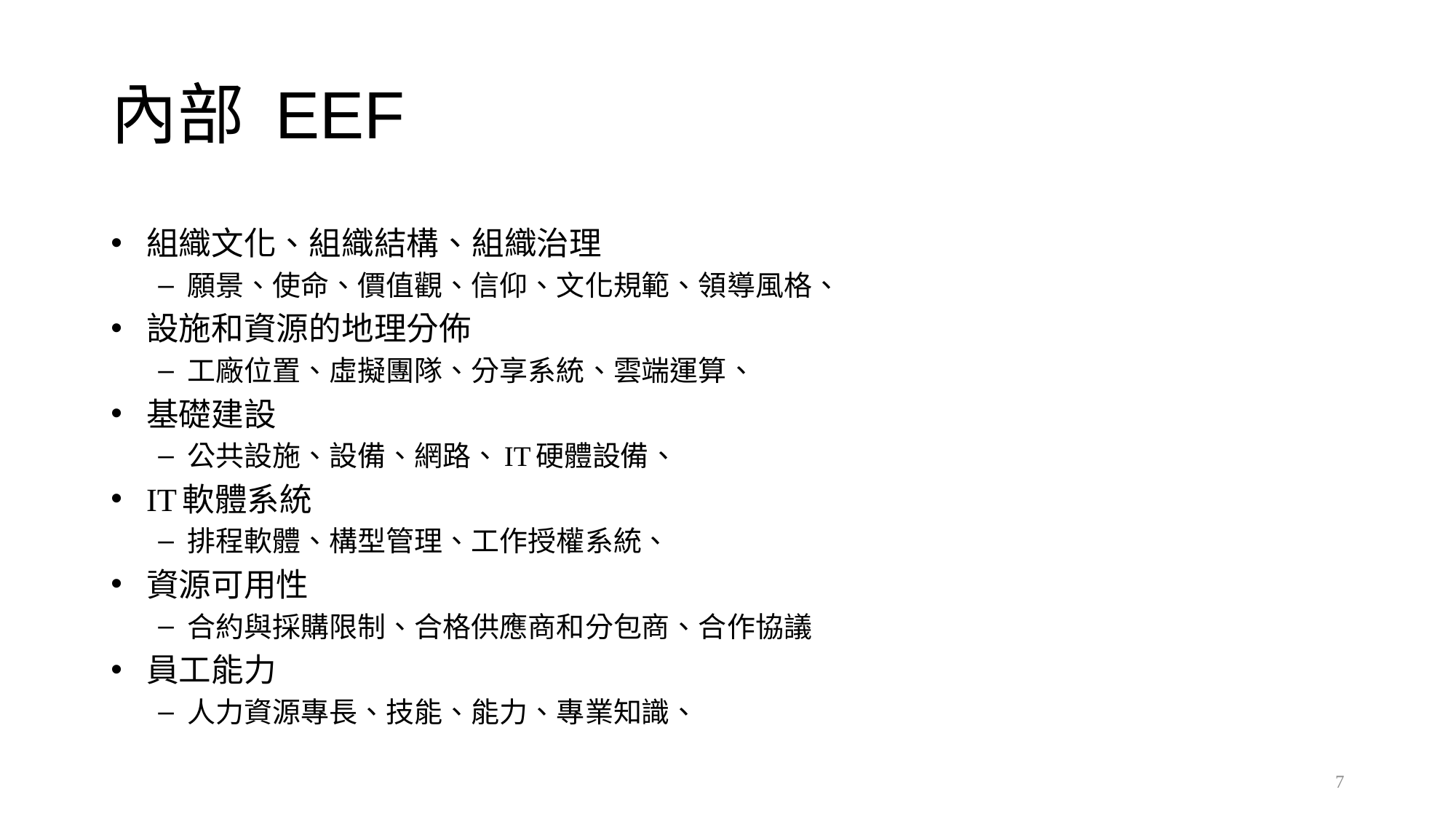

# 內部 EEF
組織文化、組織結構、組織治理
願景、使命、價值觀、信仰、文化規範、領導風格、
設施和資源的地理分佈
工廠位置、虛擬團隊、分享系統、雲端運算、
基礎建設
公共設施、設備、網路、IT硬體設備、
IT軟體系統
排程軟體、構型管理、工作授權系統、
資源可用性
合約與採購限制、合格供應商和分包商、合作協議
員工能力
人力資源專長、技能、能力、專業知識、
7